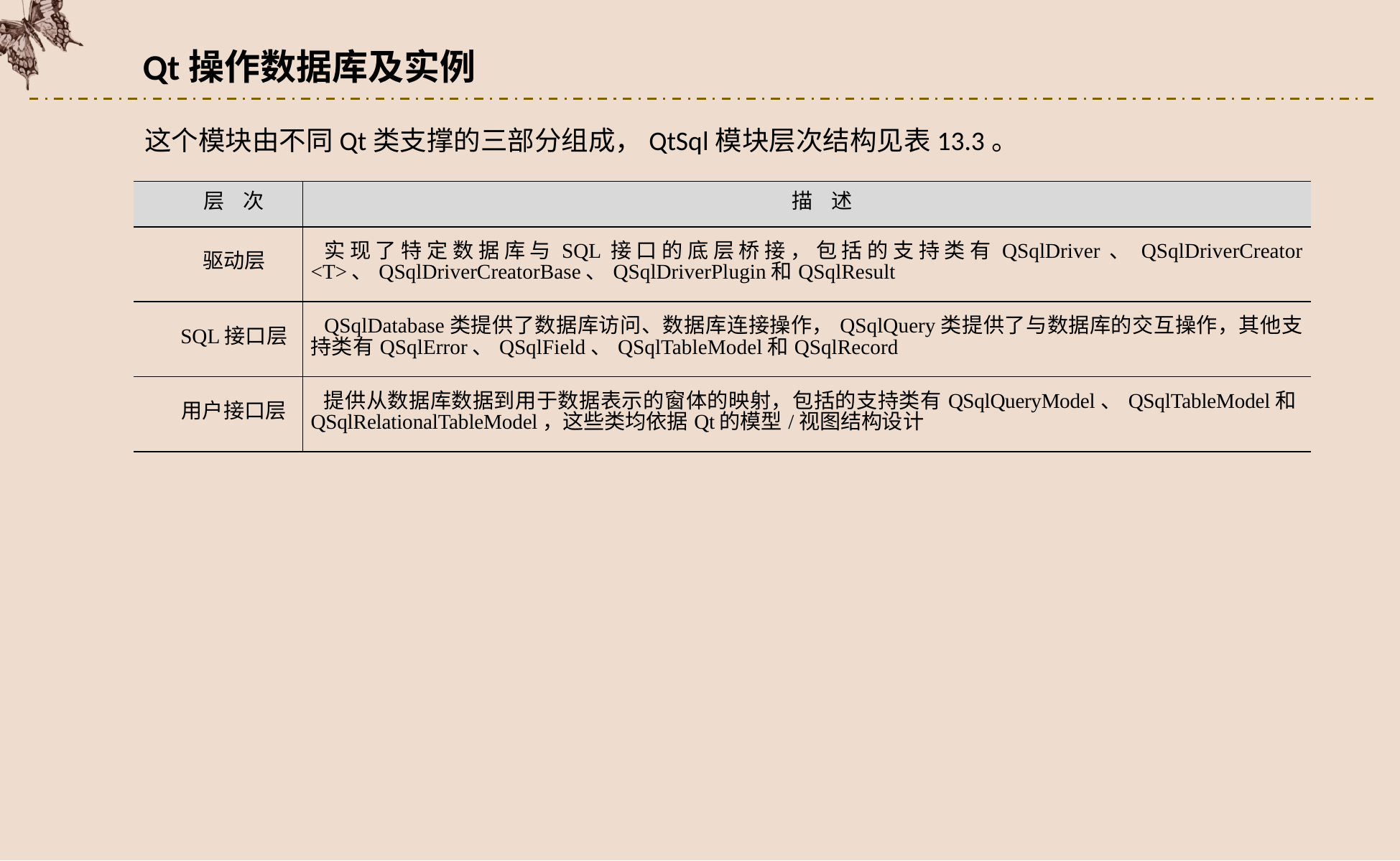

Qt操作数据库及实例
这个模块由不同Qt类支撑的三部分组成，QtSql模块层次结构见表13.3。
| 层 次 | 描 述 |
| --- | --- |
| 驱动层 | 实现了特定数据库与SQL接口的底层桥接，包括的支持类有QSqlDriver、QSqlDriverCreator <T>、QSqlDriverCreatorBase、QSqlDriverPlugin和QSqlResult |
| SQL接口层 | QSqlDatabase类提供了数据库访问、数据库连接操作，QSqlQuery类提供了与数据库的交互操作，其他支持类有QSqlError、QSqlField、QSqlTableModel和QSqlRecord |
| 用户接口层 | 提供从数据库数据到用于数据表示的窗体的映射，包括的支持类有QSqlQueryModel、QSqlTableModel和QSqlRelationalTableModel，这些类均依据Qt的模型/视图结构设计 |